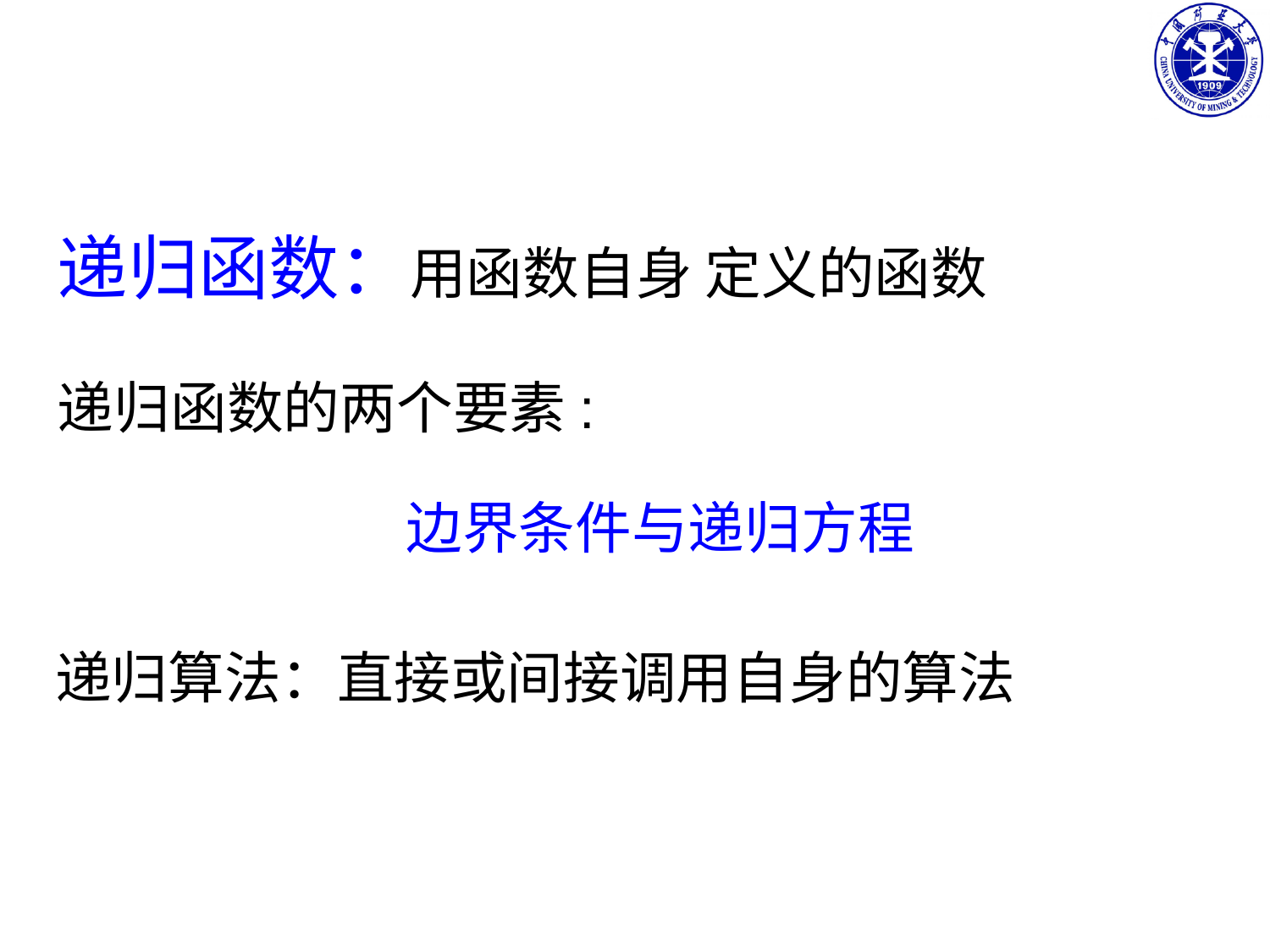

递归函数：用函数自身 定义的函数
递归函数的两个要素:
边界条件与递归方程
递归算法：直接或间接调用自身的算法